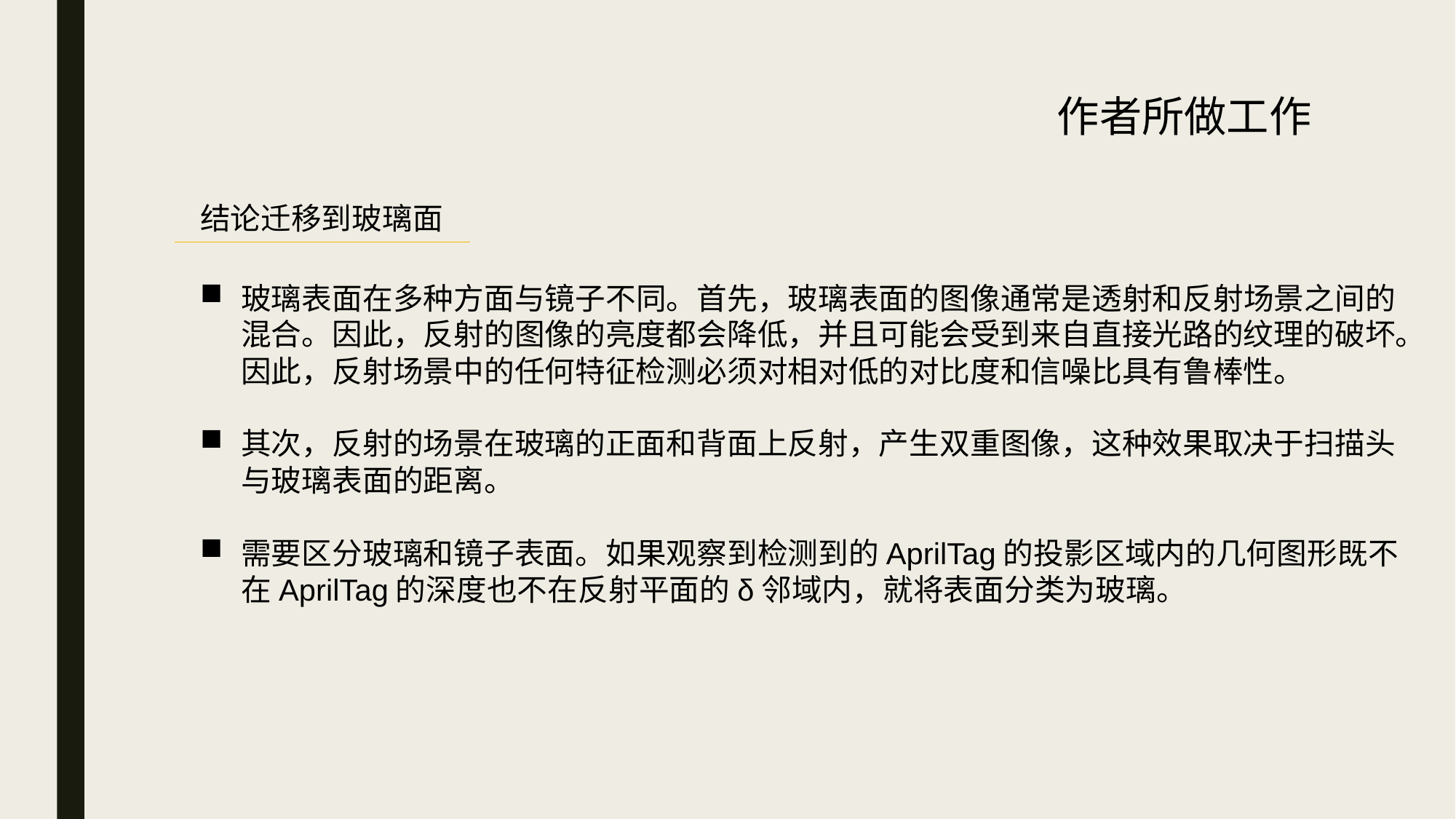

作者所做工作
结论迁移到玻璃面
玻璃表面在多种方面与镜子不同。首先，玻璃表面的图像通常是透射和反射场景之间的混合。因此，反射的图像的亮度都会降低，并且可能会受到来自直接光路的纹理的破坏。因此，反射场景中的任何特征检测必须对相对低的对比度和信噪比具有鲁棒性。

其次，反射的场景在玻璃的正面和背面上反射，产生双重图像，这种效果取决于扫描头与玻璃表面的距离。

需要区分玻璃和镜子表面。如果观察到检测到的AprilTag的投影区域内的几何图形既不在AprilTag的深度也不在反射平面的δ邻域内，就将表面分类为玻璃。